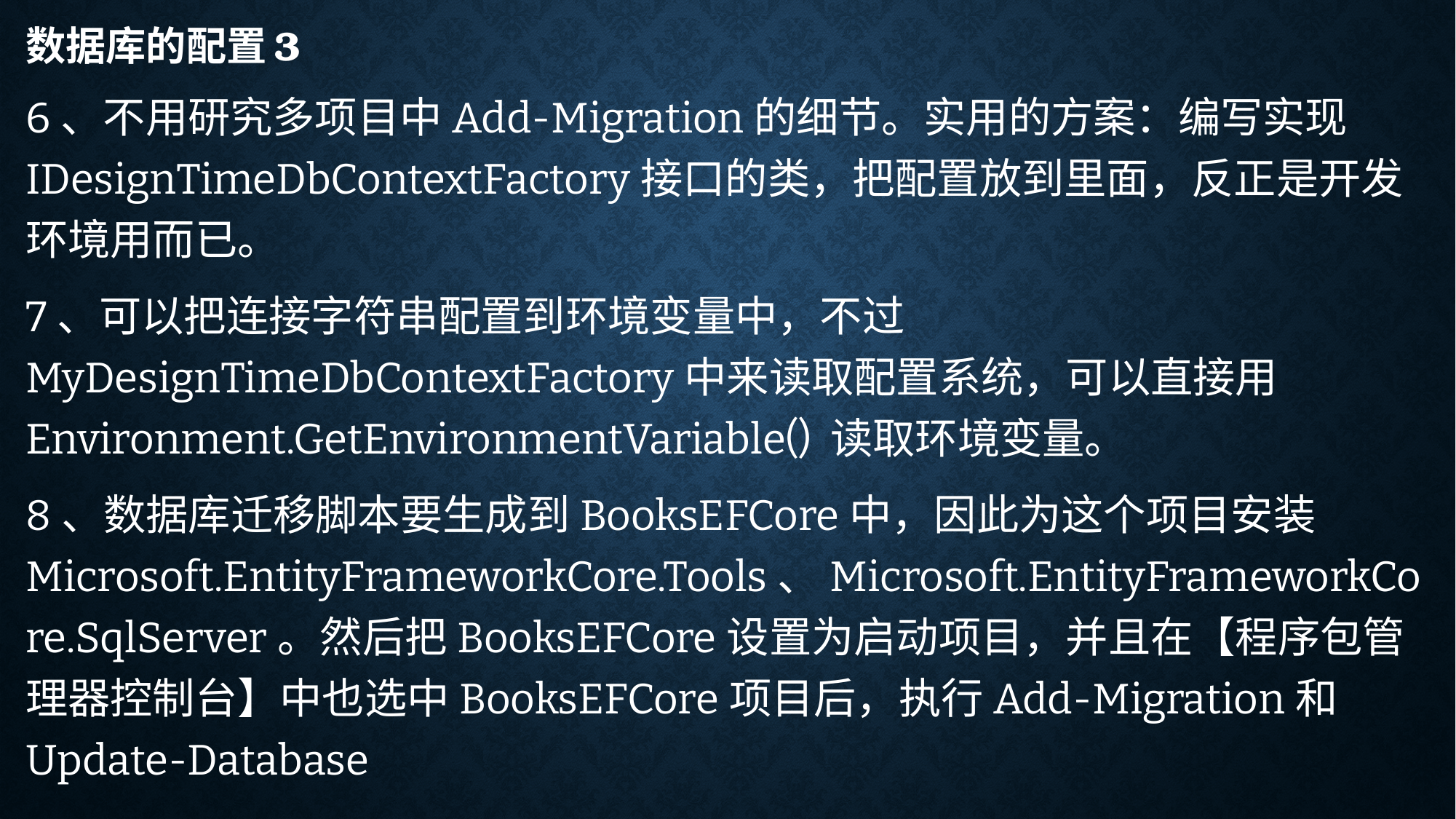

# 数据库的配置3
6、不用研究多项目中Add-Migration的细节。实用的方案：编写实现IDesignTimeDbContextFactory接口的类，把配置放到里面，反正是开发环境用而已。
7、可以把连接字符串配置到环境变量中，不过MyDesignTimeDbContextFactory中来读取配置系统，可以直接用Environment.GetEnvironmentVariable() 读取环境变量。
8、数据库迁移脚本要生成到BooksEFCore中，因此为这个项目安装Microsoft.EntityFrameworkCore.Tools、Microsoft.EntityFrameworkCore.SqlServer。然后把BooksEFCore设置为启动项目，并且在【程序包管理器控制台】中也选中BooksEFCore项目后，执行Add-Migration和Update-Database